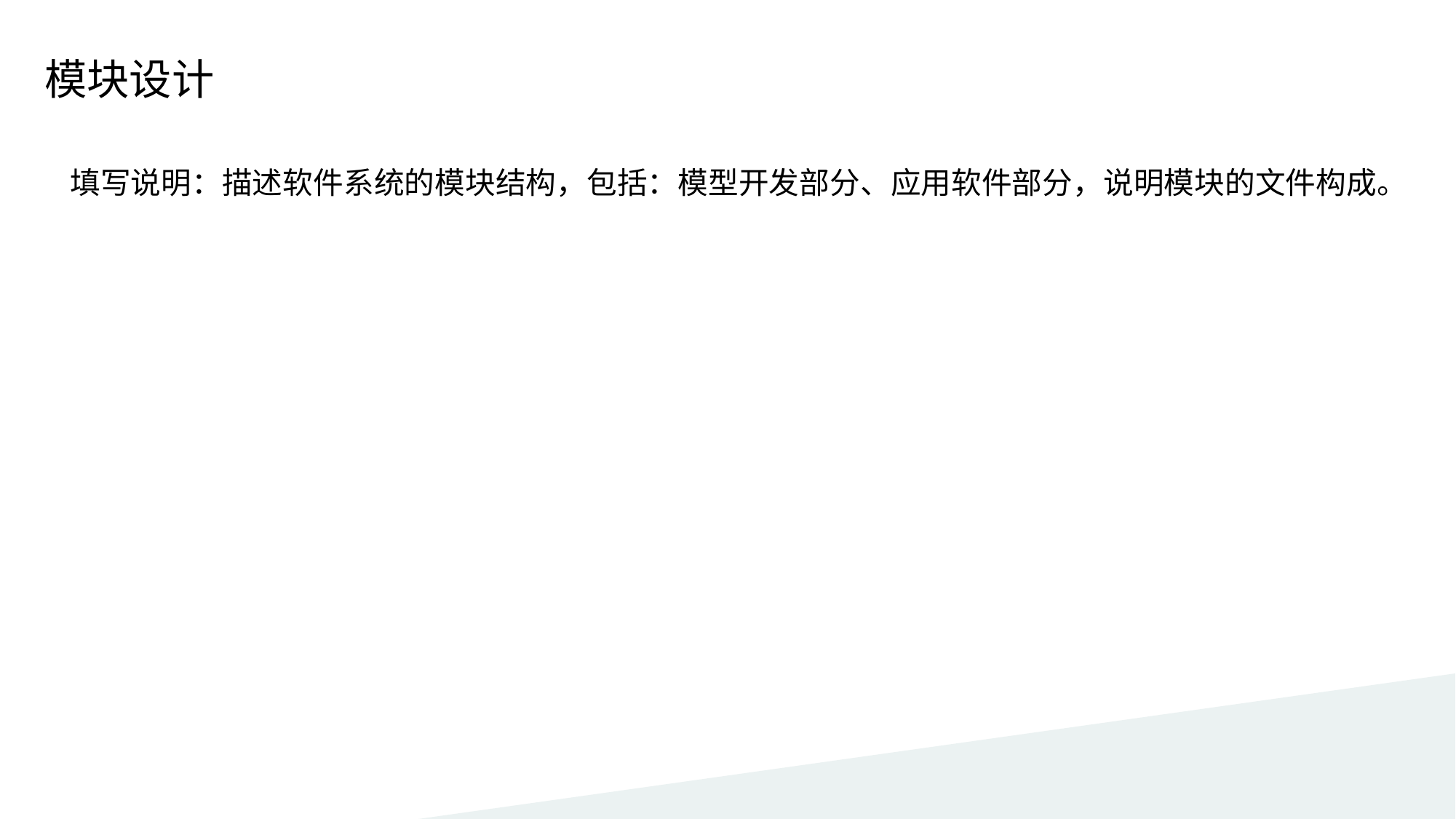

模块设计
填写说明：描述软件系统的模块结构，包括：模型开发部分、应用软件部分，说明模块的文件构成。